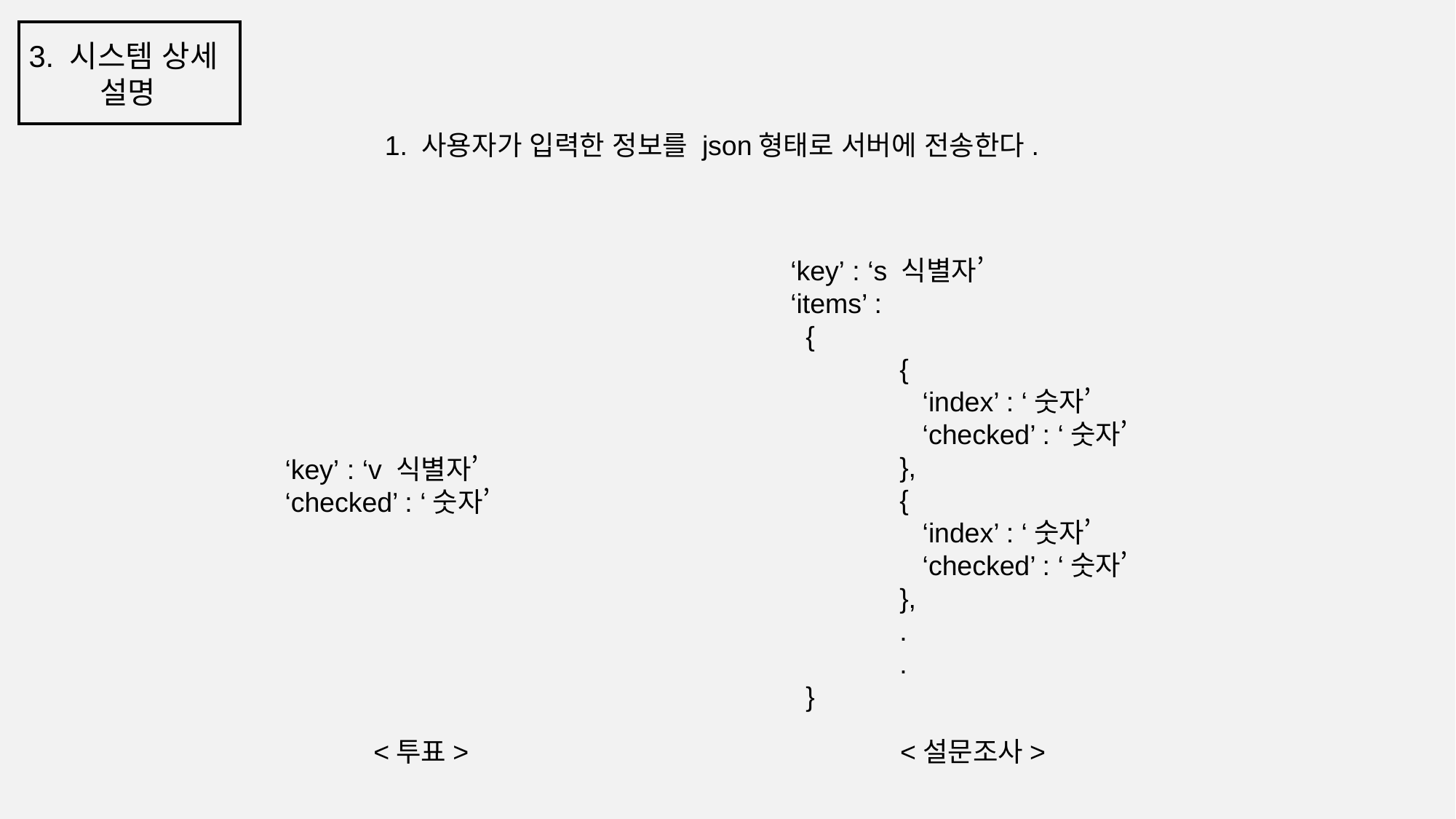

3. 시스템 상세
설명
1. 사용자가 입력한 정보를 json형태로 서버에 전송한다.
‘key’ : ‘s 식별자’
‘items’ :
  {
	{
	   ‘index’ : ‘숫자’
	   ‘checked’ : ‘숫자’
	},
	{
	   ‘index’ : ‘숫자’
	   ‘checked’ : ‘숫자’
	},
	.
	.
  }
‘key’ : ‘v 식별자’
‘checked’ : ‘숫자’
<투표>
<설문조사>